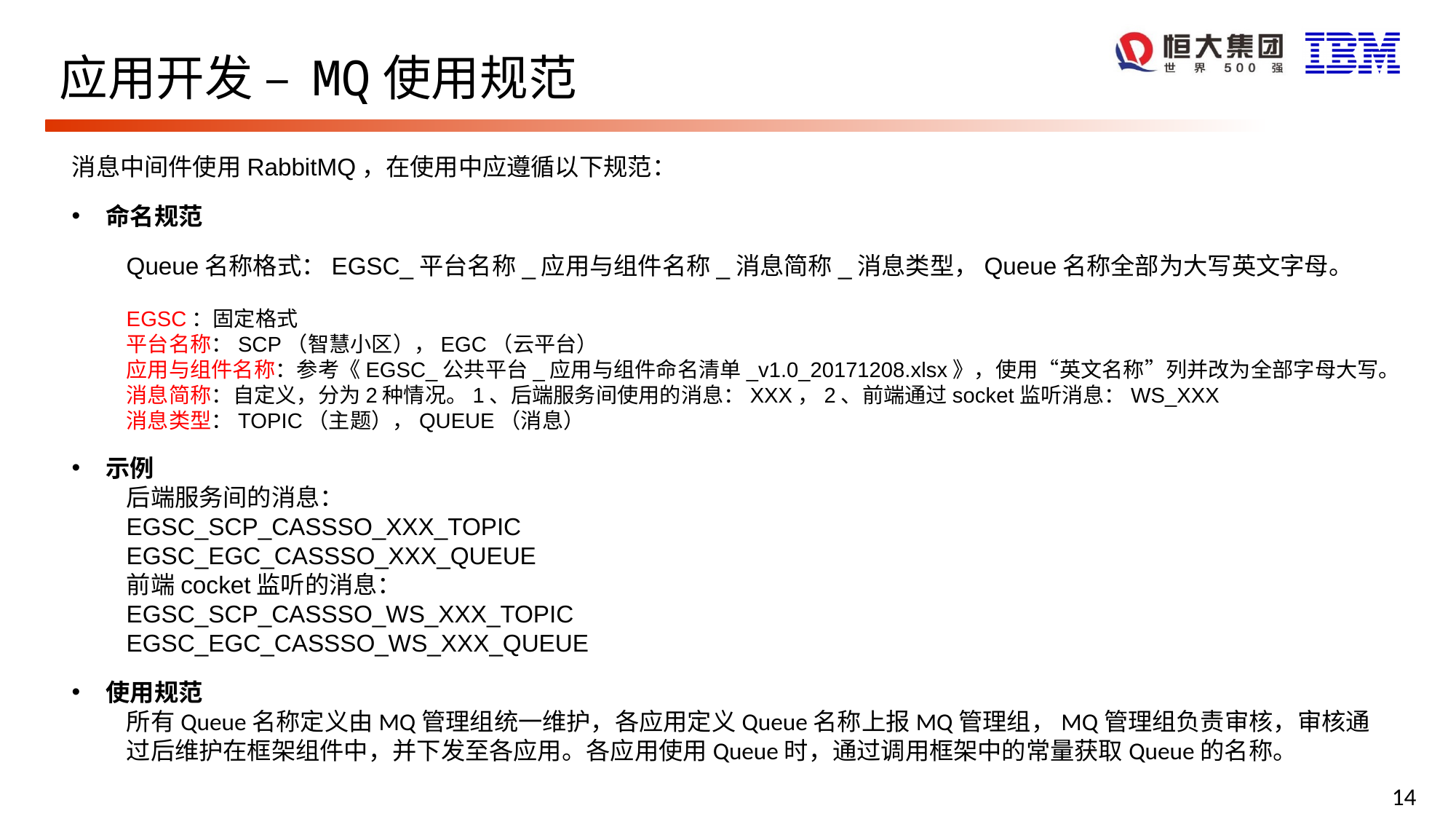

# 应用开发 – MQ使用规范
消息中间件使用RabbitMQ，在使用中应遵循以下规范：
命名规范
Queue名称格式：EGSC_平台名称_应用与组件名称_消息简称_消息类型，Queue名称全部为大写英文字母。

EGSC：固定格式
平台名称：SCP（智慧小区），EGC（云平台）
应用与组件名称：参考《EGSC_公共平台_应用与组件命名清单_v1.0_20171208.xlsx》，使用“英文名称”列并改为全部字母大写。
消息简称：自定义，分为2种情况。1、后端服务间使用的消息：XXX，2、前端通过socket监听消息：WS_XXX
消息类型：TOPIC（主题），QUEUE（消息）
示例
后端服务间的消息：
EGSC_SCP_CASSSO_XXX_TOPIC
EGSC_EGC_CASSSO_XXX_QUEUE
前端cocket监听的消息：
EGSC_SCP_CASSSO_WS_XXX_TOPIC
EGSC_EGC_CASSSO_WS_XXX_QUEUE
使用规范
所有Queue名称定义由MQ管理组统一维护，各应用定义Queue名称上报MQ管理组，MQ管理组负责审核，审核通过后维护在框架组件中，并下发至各应用。各应用使用Queue时，通过调用框架中的常量获取Queue的名称。